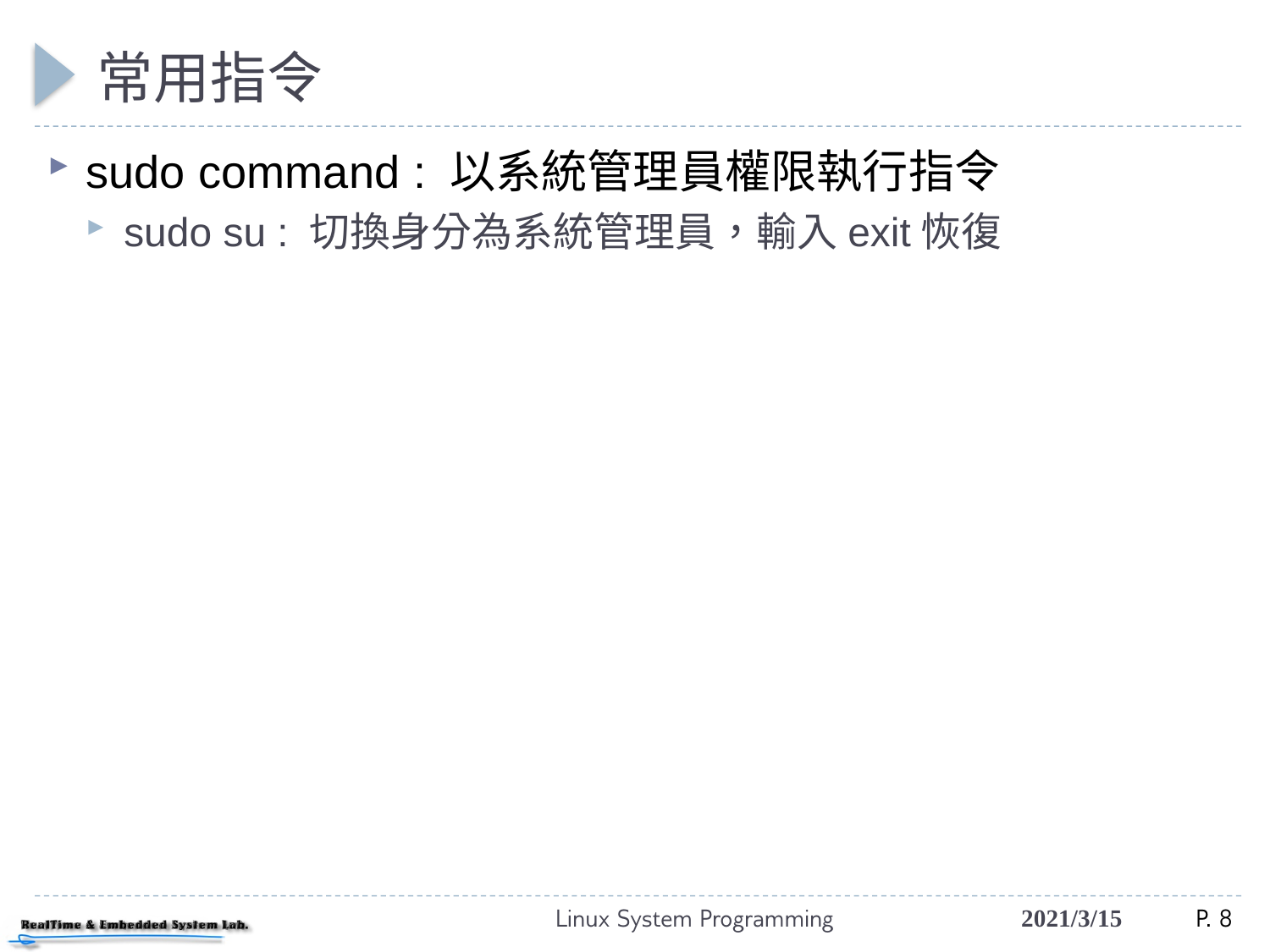

# 常用指令
sudo command : 以系統管理員權限執行指令
sudo su : 切換身分為系統管理員，輸入exit恢復
Linux System Programming
2021/3/15